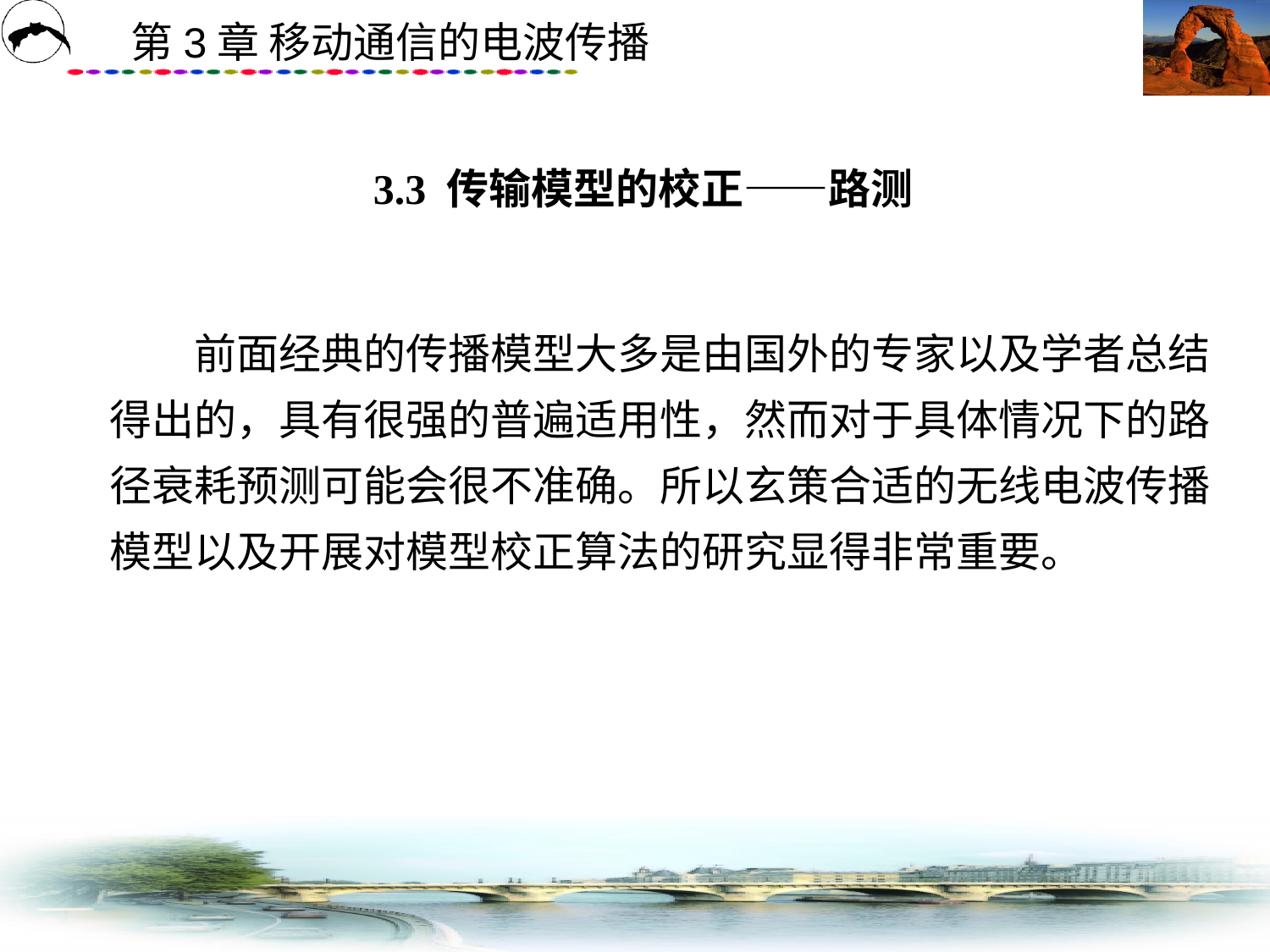

# 3.3 传输模型的校正——路测
　　前面经典的传播模型大多是由国外的专家以及学者总结得出的，具有很强的普遍适用性，然而对于具体情况下的路径衰耗预测可能会很不准确。所以玄策合适的无线电波传播模型以及开展对模型校正算法的研究显得非常重要。